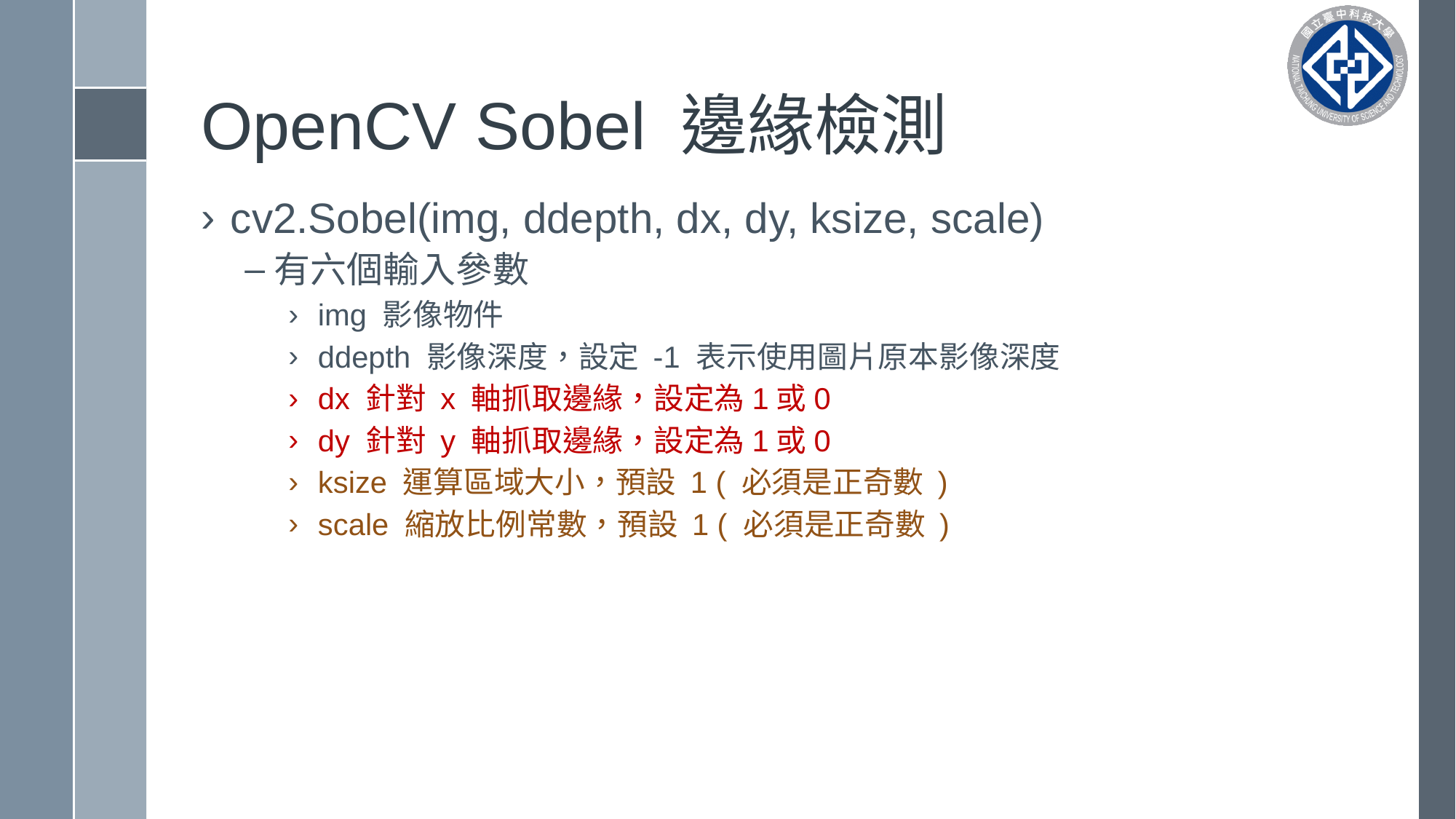

# OpenCV Sobel 邊緣檢測
cv2.Sobel(img, ddepth, dx, dy, ksize, scale)
有六個輸入參數
img 影像物件
ddepth 影像深度，設定 -1 表示使用圖片原本影像深度
dx 針對 x 軸抓取邊緣，設定為1或0
dy 針對 y 軸抓取邊緣，設定為1或0
ksize 運算區域大小，預設 1 ( 必須是正奇數 )
scale 縮放比例常數，預設 1 ( 必須是正奇數 )